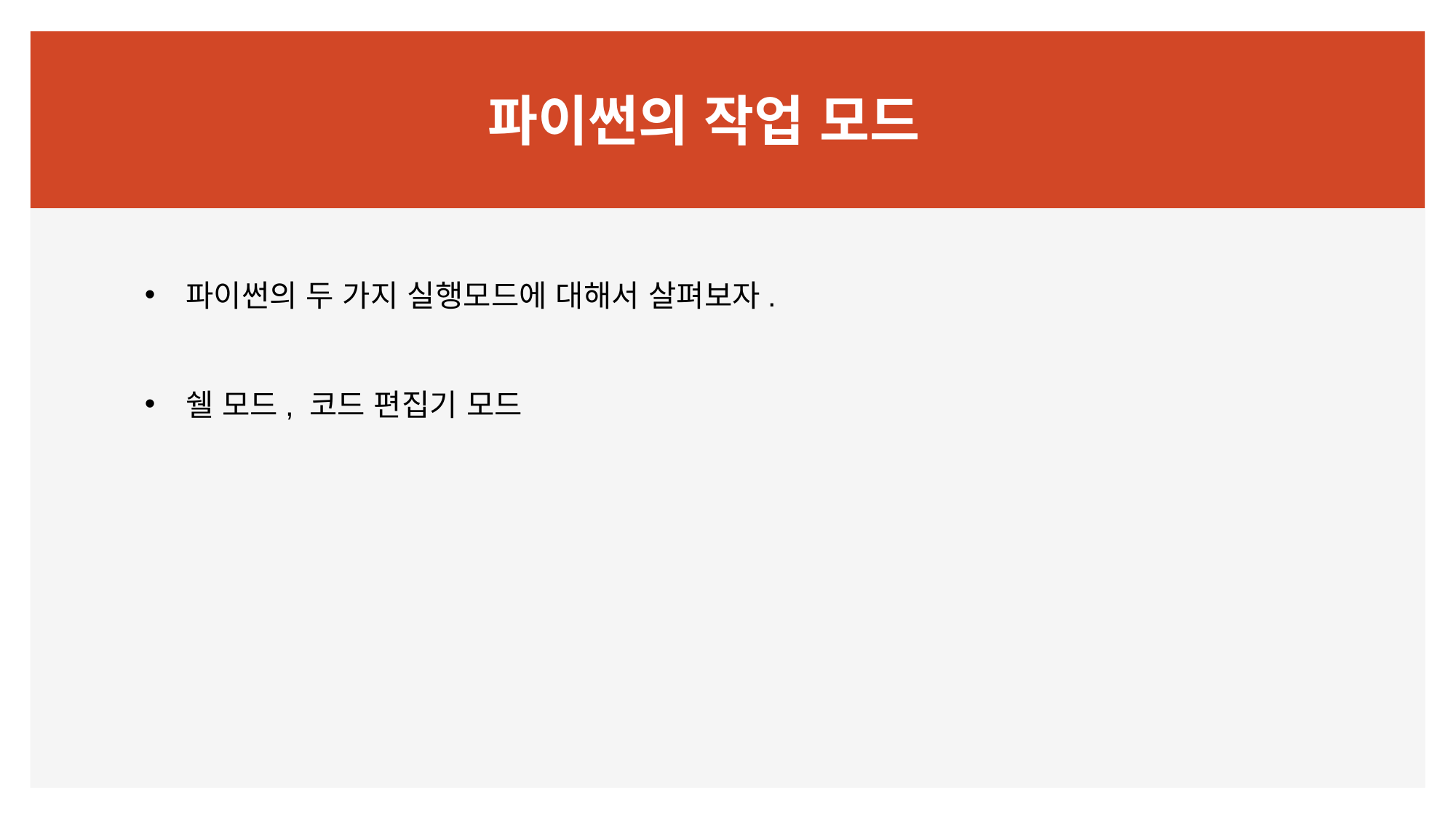

# 파이썬의 작업 모드
파이썬의 두 가지 실행모드에 대해서 살펴보자.

쉘 모드, 코드 편집기 모드